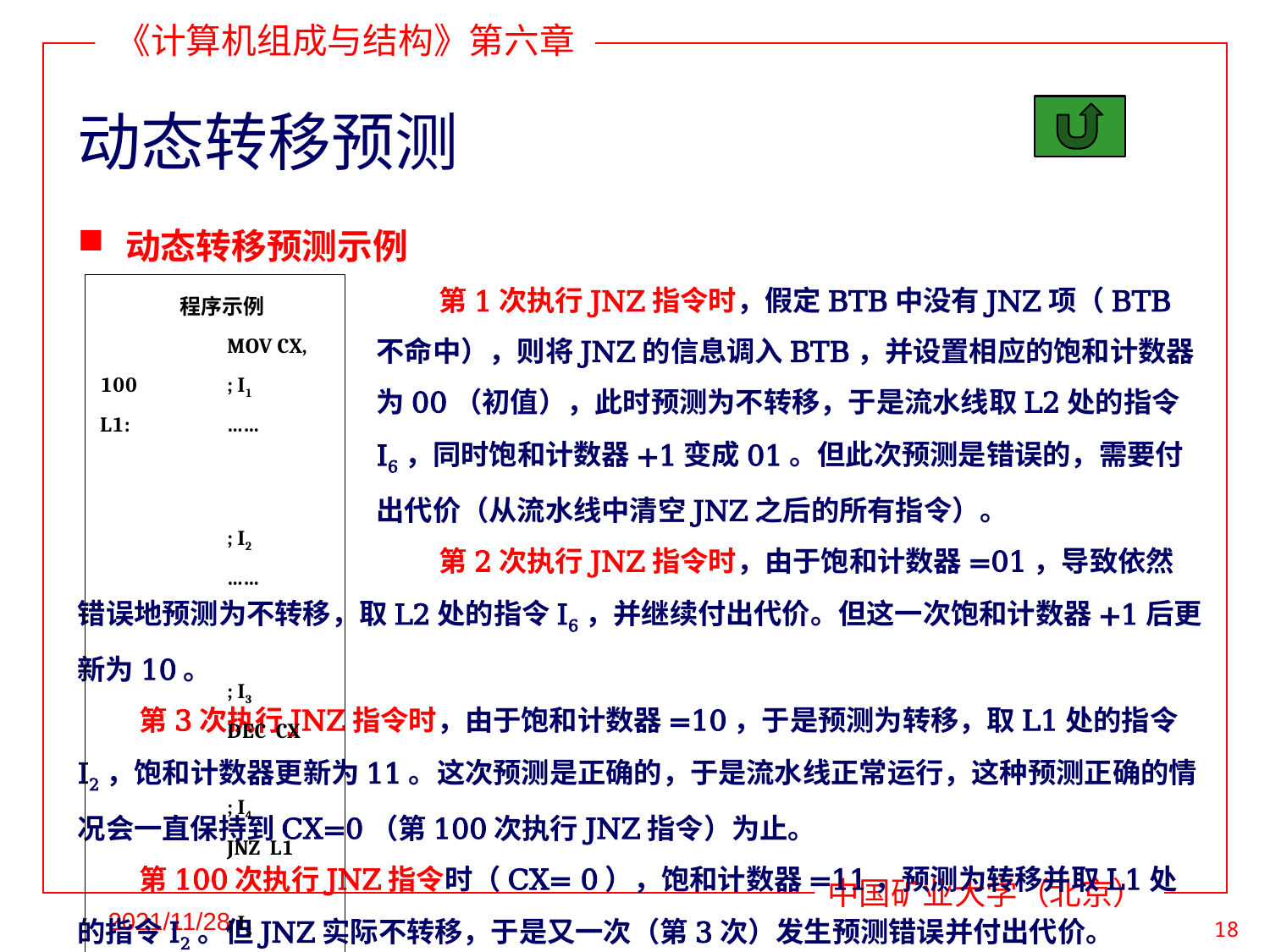

# 动态转移预测

动态转移预测示例
第1次执行JNZ指令时，假定BTB中没有JNZ项（BTB不命中），则将JNZ的信息调入BTB，并设置相应的饱和计数器为00（初值），此时预测为不转移，于是流水线取L2处的指令I6，同时饱和计数器+1变成01。但此次预测是错误的，需要付出代价（从流水线中清空JNZ之后的所有指令）。
第2次执行JNZ指令时，由于饱和计数器=01，导致依然错误地预测为不转移，取L2处的指令I6，并继续付出代价。但这一次饱和计数器+1后更新为10。
第3次执行JNZ指令时，由于饱和计数器=10，于是预测为转移，取L1处的指令I2，饱和计数器更新为11。这次预测是正确的，于是流水线正常运行，这种预测正确的情况会一直保持到CX=0（第100次执行JNZ指令）为止。
第100次执行JNZ指令时（CX= 0），饱和计数器=11，预测为转移并取L1处的指令I2。但JNZ实际不转移，于是又一次（第3次）发生预测错误并付出代价。
| 程序示例 MOV CX, 100 ; I1 L1: …… ; I2 …… ; I3 DEC CX ; I4 JNZ L1 ; I5 L2: …… ; I6 |
| --- |
|  |
2021/11/28